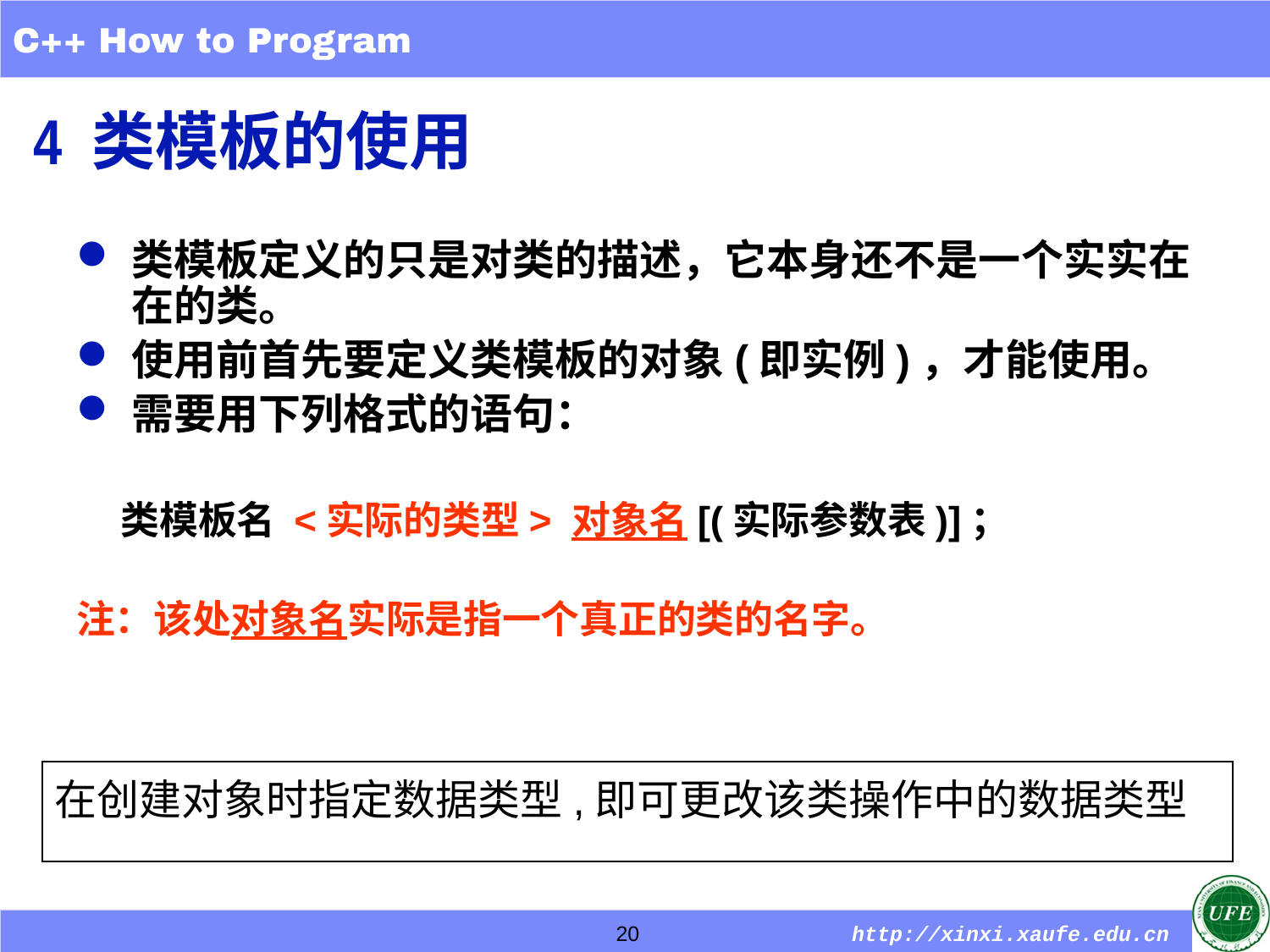

4 类模板的使用
类模板定义的只是对类的描述，它本身还不是一个实实在在的类。
使用前首先要定义类模板的对象(即实例)，才能使用。
需要用下列格式的语句：

    类模板名 <实际的类型> 对象名[(实际参数表)]；

注：该处对象名实际是指一个真正的类的名字。
在创建对象时指定数据类型,即可更改该类操作中的数据类型
20